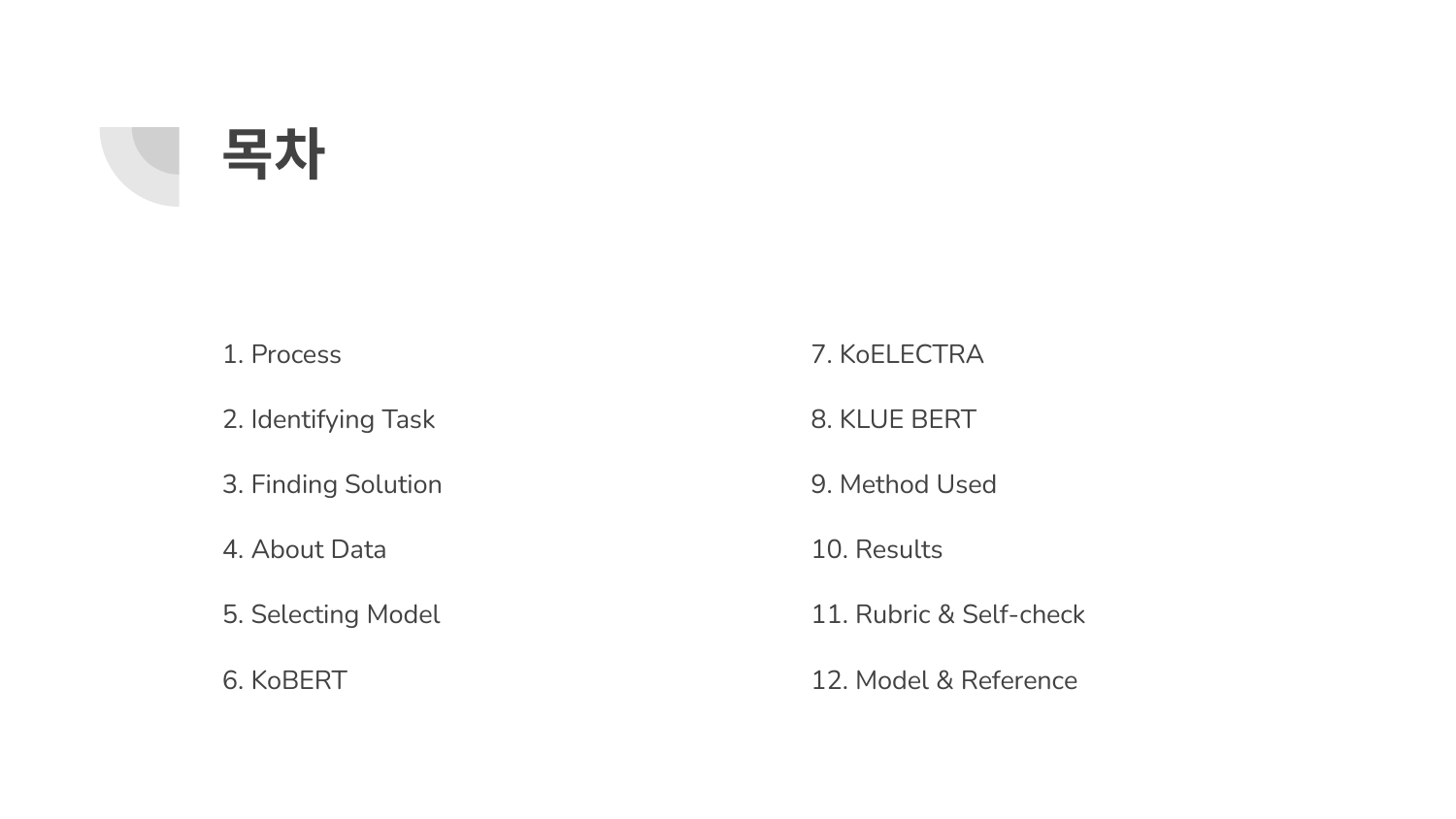

# 목차
1. Process
2. Identifying Task
3. Finding Solution
4. About Data
5. Selecting Model
6. KoBERT
7. KoELECTRA
8. KLUE BERT
9. Method Used
10. Results
11. Rubric & Self-check
12. Model & Reference